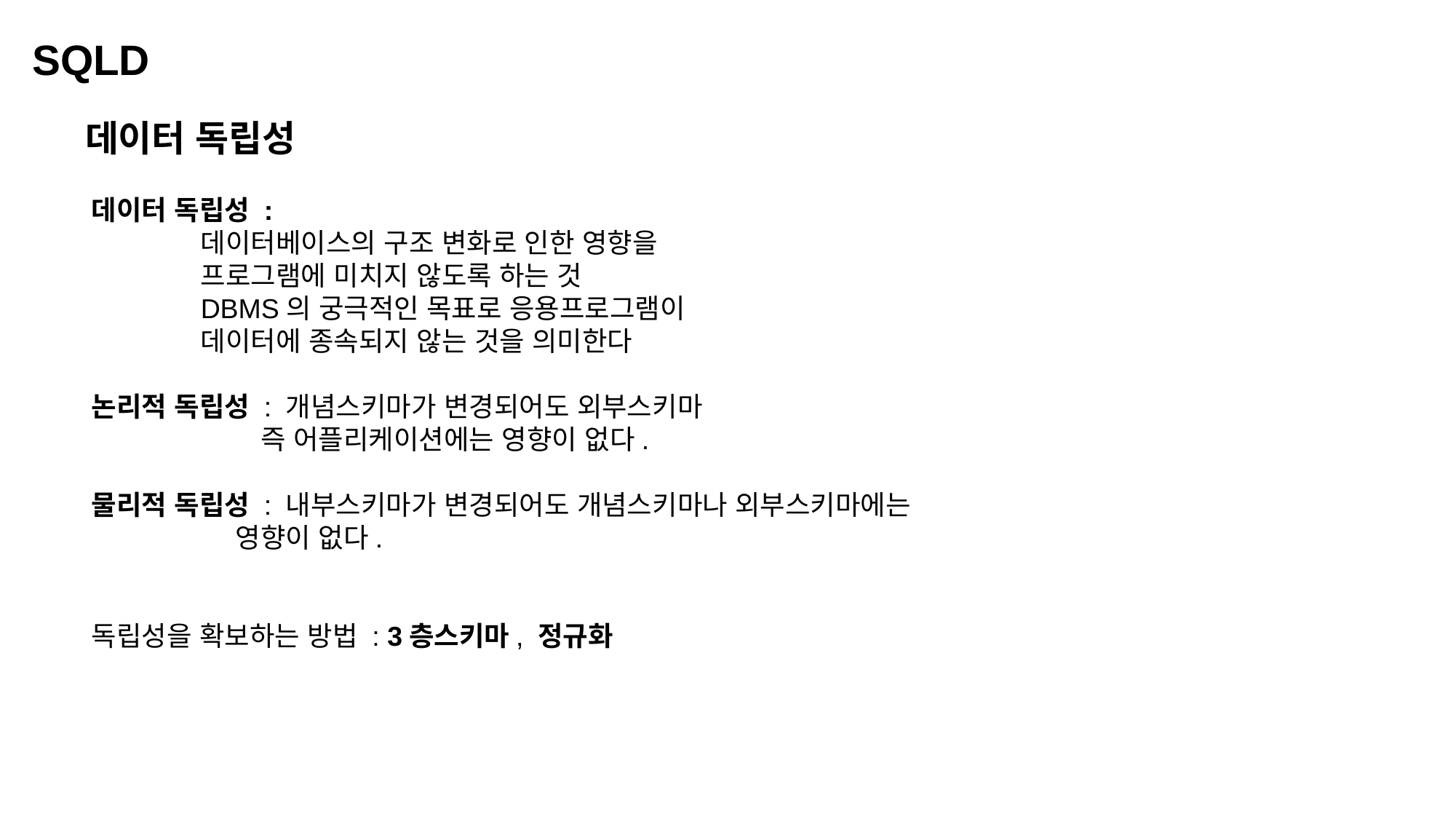

SQLD
데이터 독립성
데이터 독립성 :
 	데이터베이스의 구조 변화로 인한 영향을
	프로그램에 미치지 않도록 하는 것
	DBMS의 궁극적인 목표로 응용프로그램이
	데이터에 종속되지 않는 것을 의미한다

논리적 독립성 : 개념스키마가 변경되어도 외부스키마
	       즉 어플리케이션에는 영향이 없다.

물리적 독립성 : 내부스키마가 변경되어도 개념스키마나 외부스키마에는
                  영향이 없다.

독립성을 확보하는 방법 : 3층스키마, 정규화